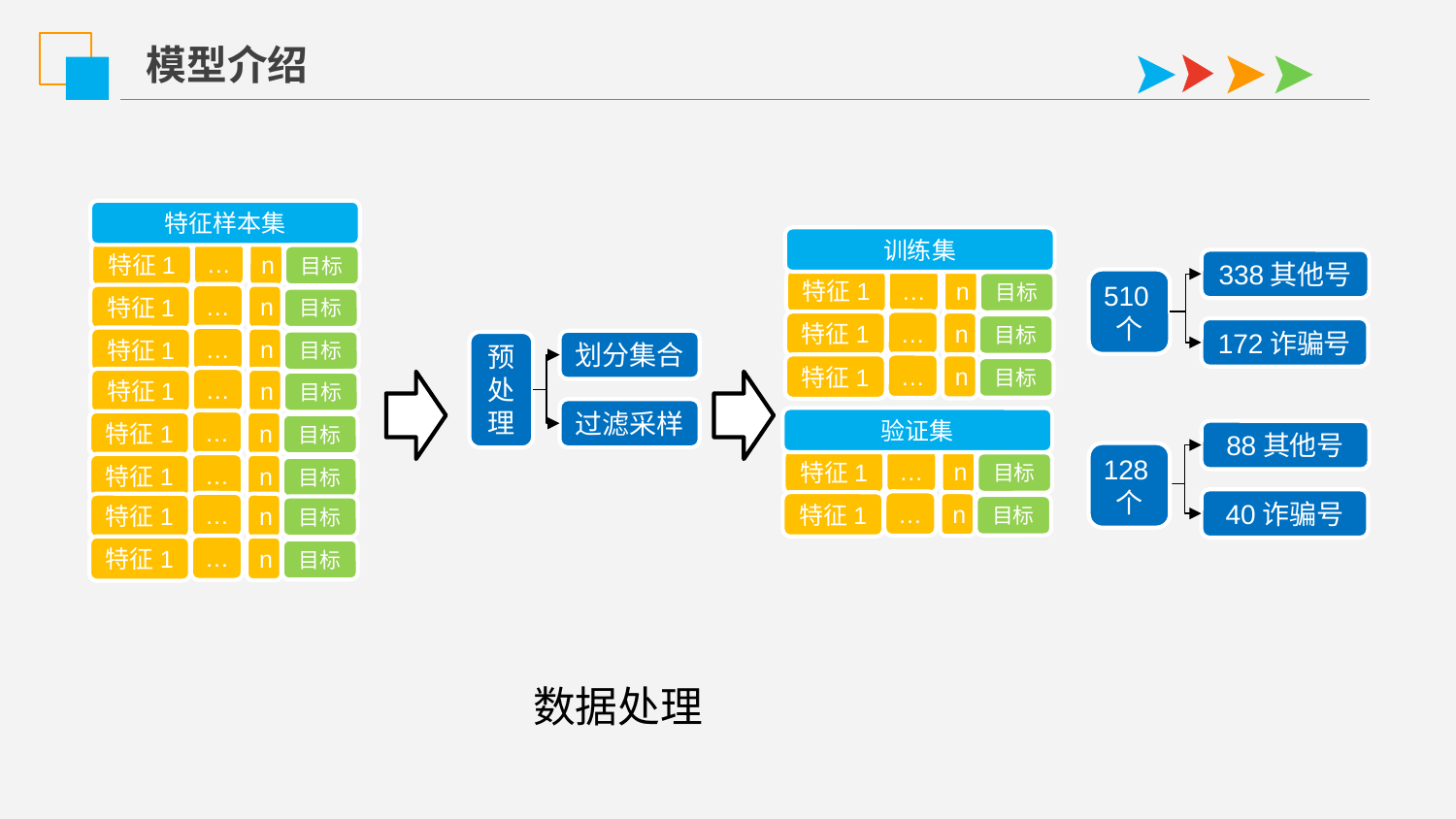

模型介绍

特征样本集
训练集
…
n
特征1
目标
338其他号
…
n
特征1
510个
目标
…
n
特征1
目标
…
n
特征1
目标
172诈骗号
…
n
特征1
目标
划分集合
预处理
…
n
特征1
目标
…
特征1
n

目标
过滤采样
验证集
…
n
特征1
目标
88其他号
128个
…
n
特征1
目标
…
n
特征1
目标
40诈骗号
…
n
特征1
…
特征1
n
目标
目标
…
特征1
n
目标
数据处理
延迟符号